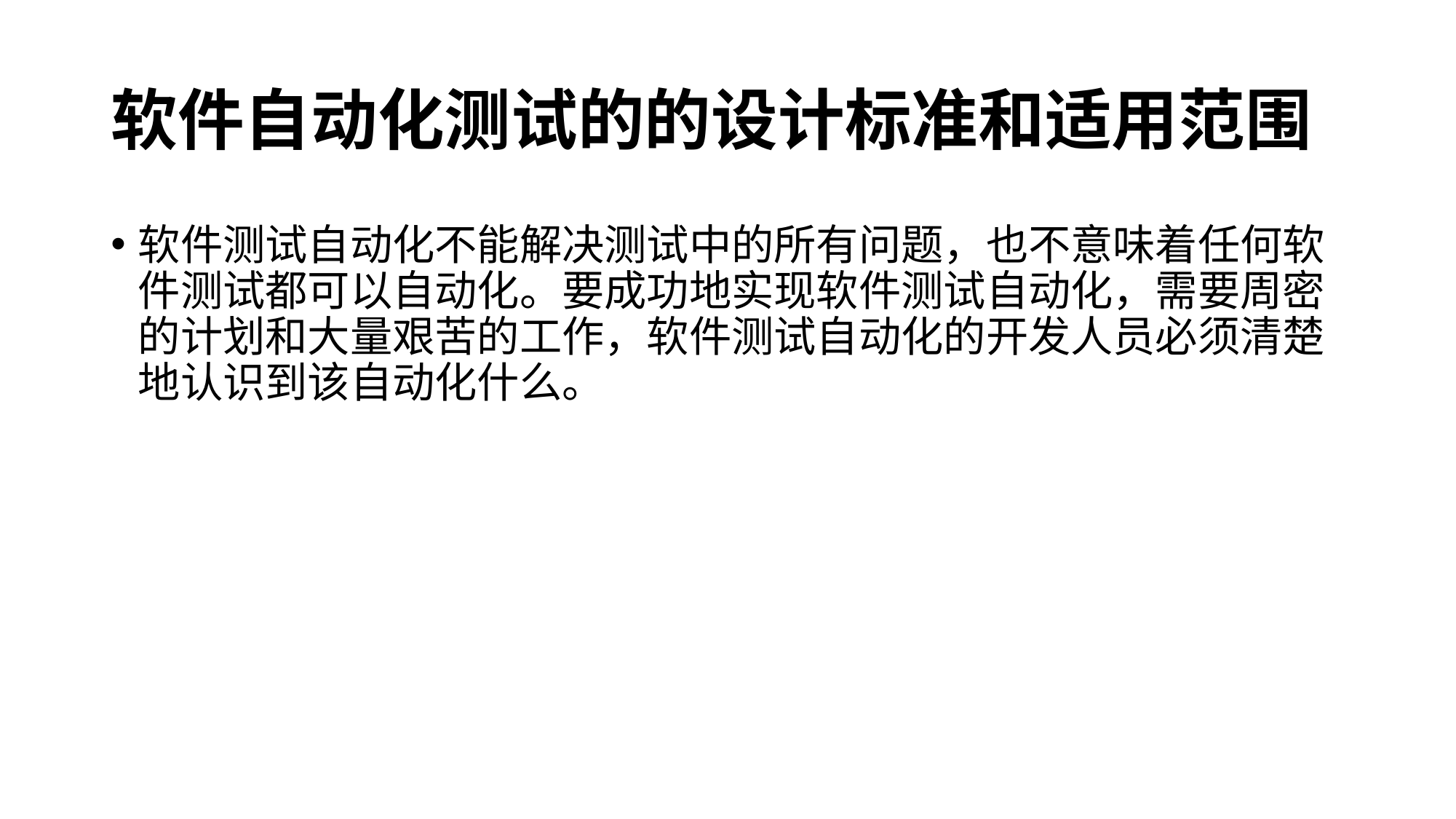

# 软件自动化测试的的设计标准和适用范围
软件测试自动化不能解决测试中的所有问题，也不意味着任何软件测试都可以自动化。要成功地实现软件测试自动化，需要周密的计划和大量艰苦的工作，软件测试自动化的开发人员必须清楚地认识到该自动化什么。